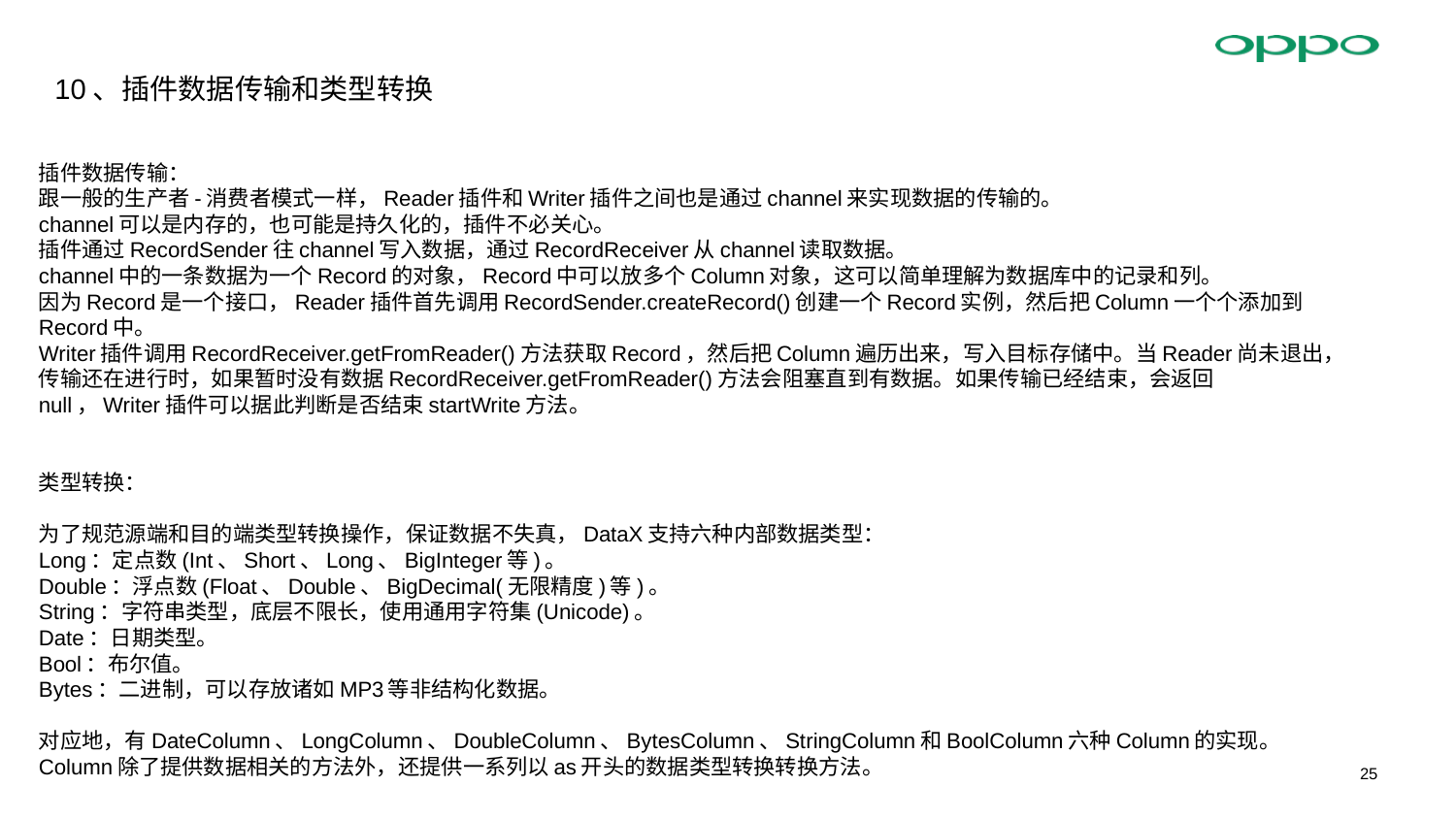

10、插件数据传输和类型转换
插件数据传输：
跟一般的生产者-消费者模式一样，Reader插件和Writer插件之间也是通过channel来实现数据的传输的。
channel可以是内存的，也可能是持久化的，插件不必关心。
插件通过RecordSender往channel写入数据，通过RecordReceiver从channel读取数据。
channel中的一条数据为一个Record的对象，Record中可以放多个Column对象，这可以简单理解为数据库中的记录和列。
因为Record是一个接口，Reader插件首先调用RecordSender.createRecord()创建一个Record实例，然后把Column一个个添加到Record中。
Writer插件调用RecordReceiver.getFromReader()方法获取Record，然后把Column遍历出来，写入目标存储中。当Reader尚未退出，传输还在进行时，如果暂时没有数据RecordReceiver.getFromReader()方法会阻塞直到有数据。如果传输已经结束，会返回null，Writer插件可以据此判断是否结束startWrite方法。

类型转换：

为了规范源端和目的端类型转换操作，保证数据不失真，DataX支持六种内部数据类型：
Long：定点数(Int、Short、Long、BigInteger等)。
Double：浮点数(Float、Double、BigDecimal(无限精度)等)。
String：字符串类型，底层不限长，使用通用字符集(Unicode)。
Date：日期类型。
Bool：布尔值。
Bytes：二进制，可以存放诸如MP3等非结构化数据。

对应地，有DateColumn、LongColumn、DoubleColumn、BytesColumn、StringColumn和BoolColumn六种Column的实现。
Column除了提供数据相关的方法外，还提供一系列以as开头的数据类型转换转换方法。